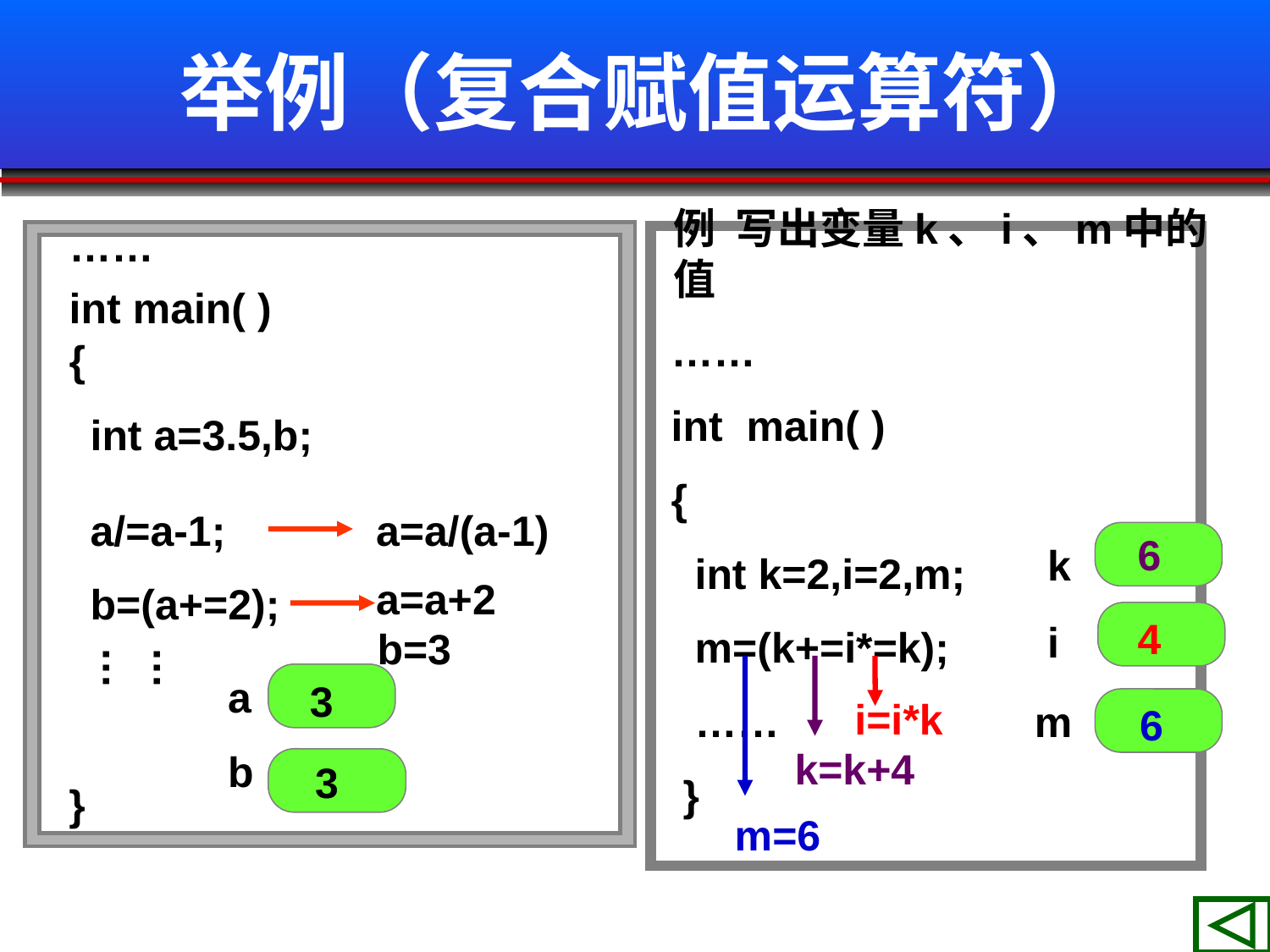

# 举例（复合赋值运算符）
……
int main( )

例  写出变量k、i、m中的值
  ……
  int  main( )
  {
    int k=2,i=2,m;
    m=(k+=i*=k);
    ……
   }
{
int a=3.5,b;
a/=a-1;
a=a/(a-1)

2

k
6
a=a+2
b=(a+=2);

i
2
4
b=3
……

a

3
3
1
i=i*k
m

6
k=k+4
b

3
}
m=6